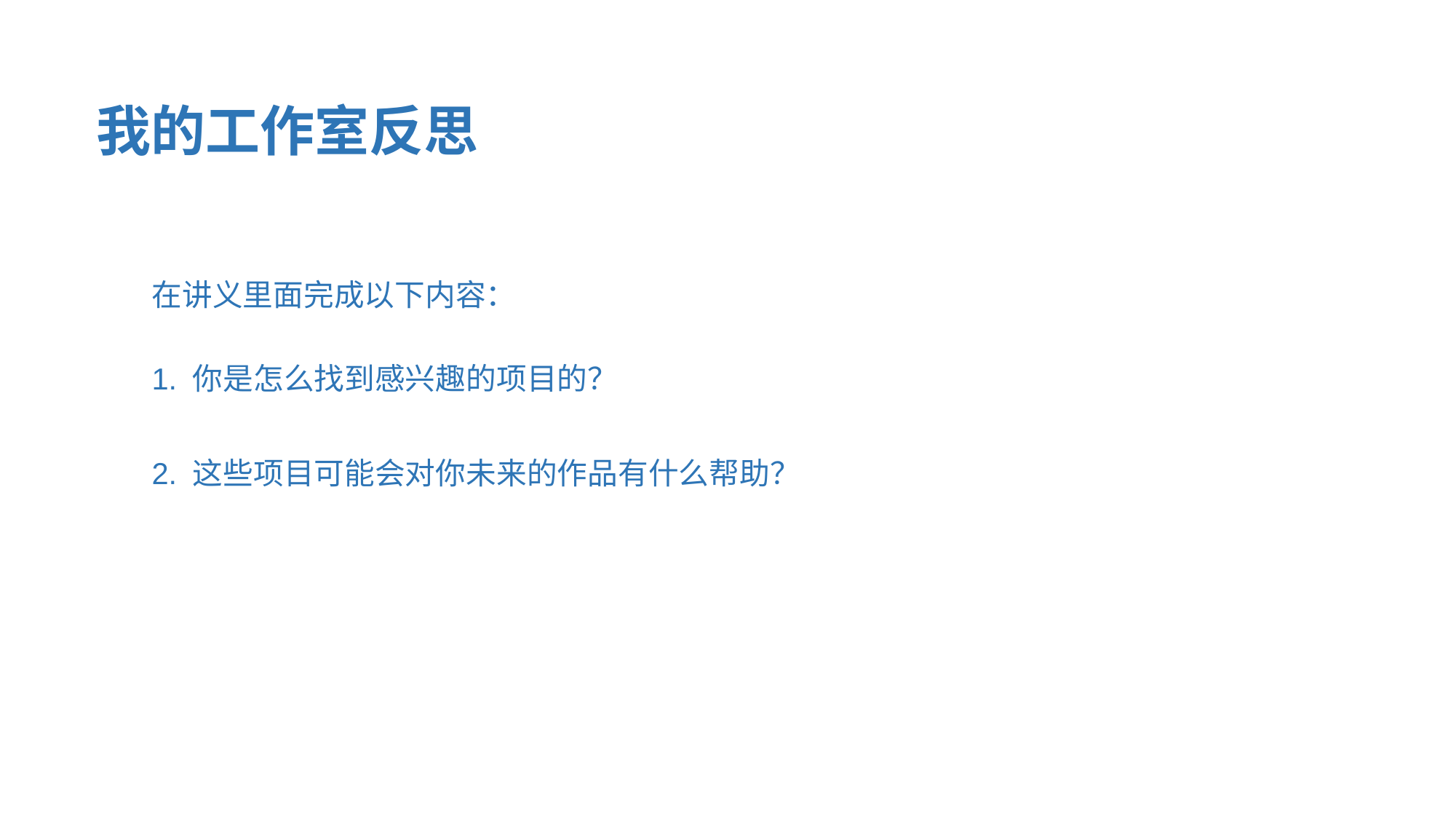

我的工作室反思
在讲义里面完成以下内容：

1. 你是怎么找到感兴趣的项目的？

2. 这些项目可能会对你未来的作品有什么帮助？